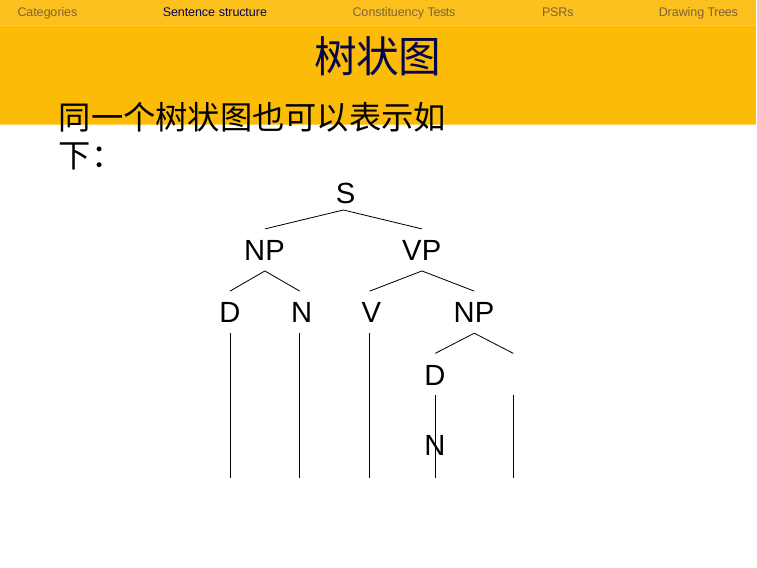

Categories	Sentence structure	Constituency Tests	PSRs	Drawing Trees
# 树状图
同一个树状图也可以表示如下：
S

VP
NP

NP
D	N	V

D	N

the	dog	ate	the	bone